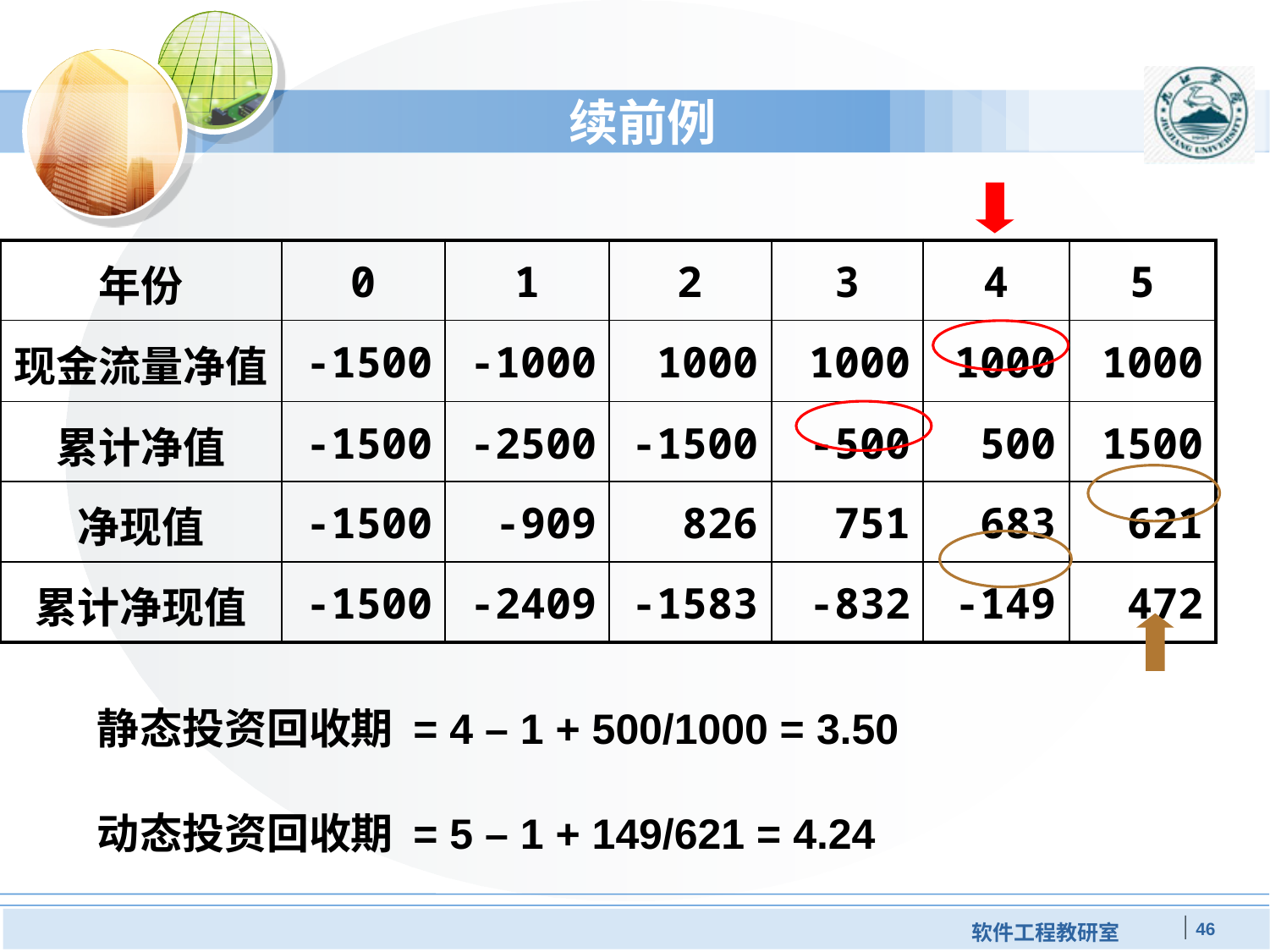

# 续前例

| 年份 | 0 | 1 | 2 | 3 | 4 | 5 |
| --- | --- | --- | --- | --- | --- | --- |
| 现金流量净值 | -1500 | -1000 | 1000 | 1000 | 1000 | 1000 |
| 累计净值 | -1500 | -2500 | -1500 | -500 | 500 | 1500 |
| 净现值 | -1500 | -909 | 826 | 751 | 683 | 621 |
| 累计净现值 | -1500 | -2409 | -1583 | -832 | -149 | 472 |

静态投资回收期 = 4 – 1 + 500/1000 = 3.50

动态投资回收期 = 5 – 1 + 149/621 = 4.24